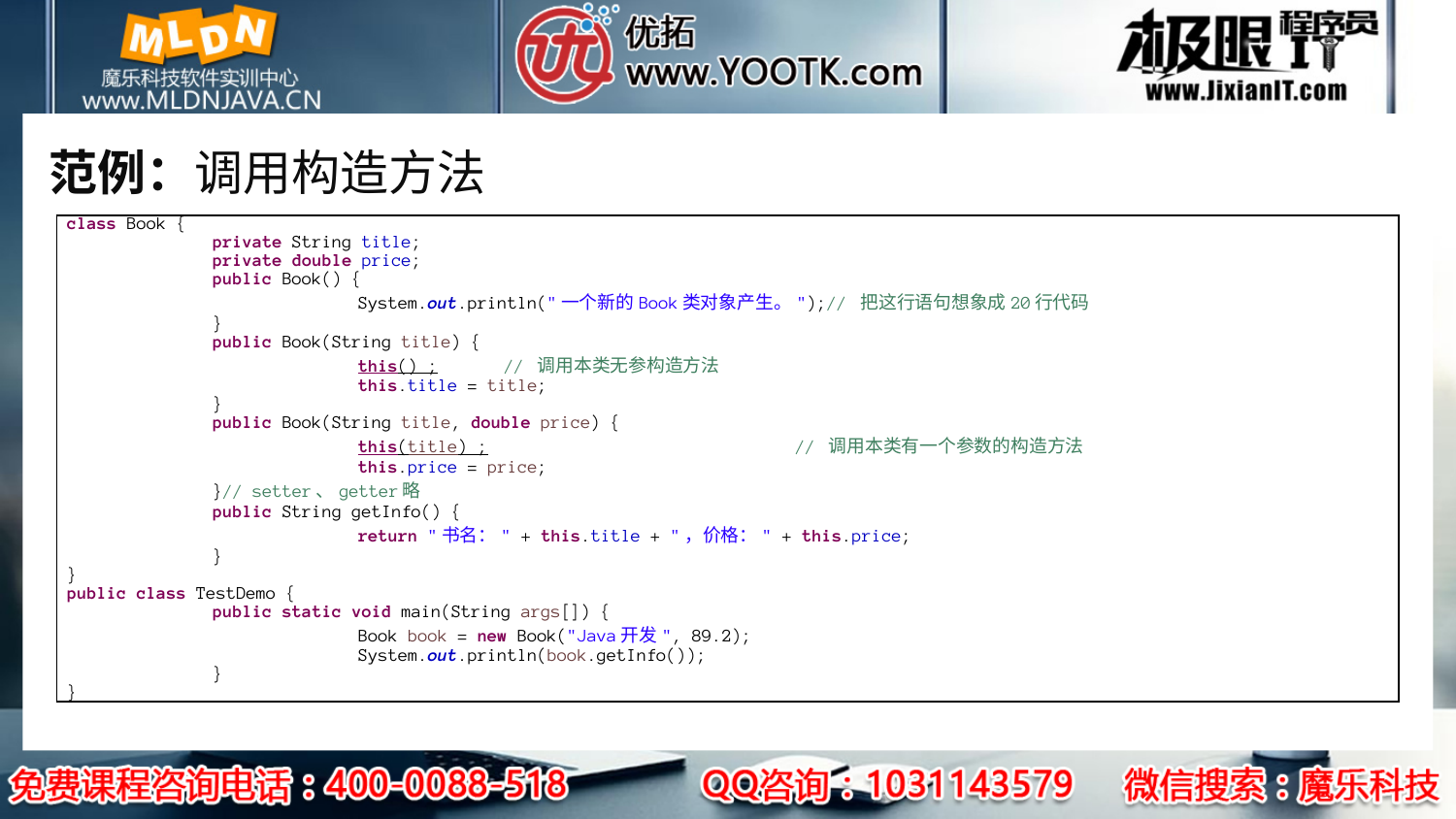

# 范例：调用构造方法
| class Book { private String title; private double price; public Book() { System.out.println("一个新的Book类对象产生。");// 把这行语句想象成20行代码 } public Book(String title) { this() ; // 调用本类无参构造方法 this.title = title; } public Book(String title, double price) { this(title) ; // 调用本类有一个参数的构造方法 this.price = price; }// setter、getter略 public String getInfo() { return "书名：" + this.title + "，价格：" + this.price; } } public class TestDemo { public static void main(String args[]) { Book book = new Book("Java开发", 89.2); System.out.println(book.getInfo()); } } |
| --- |